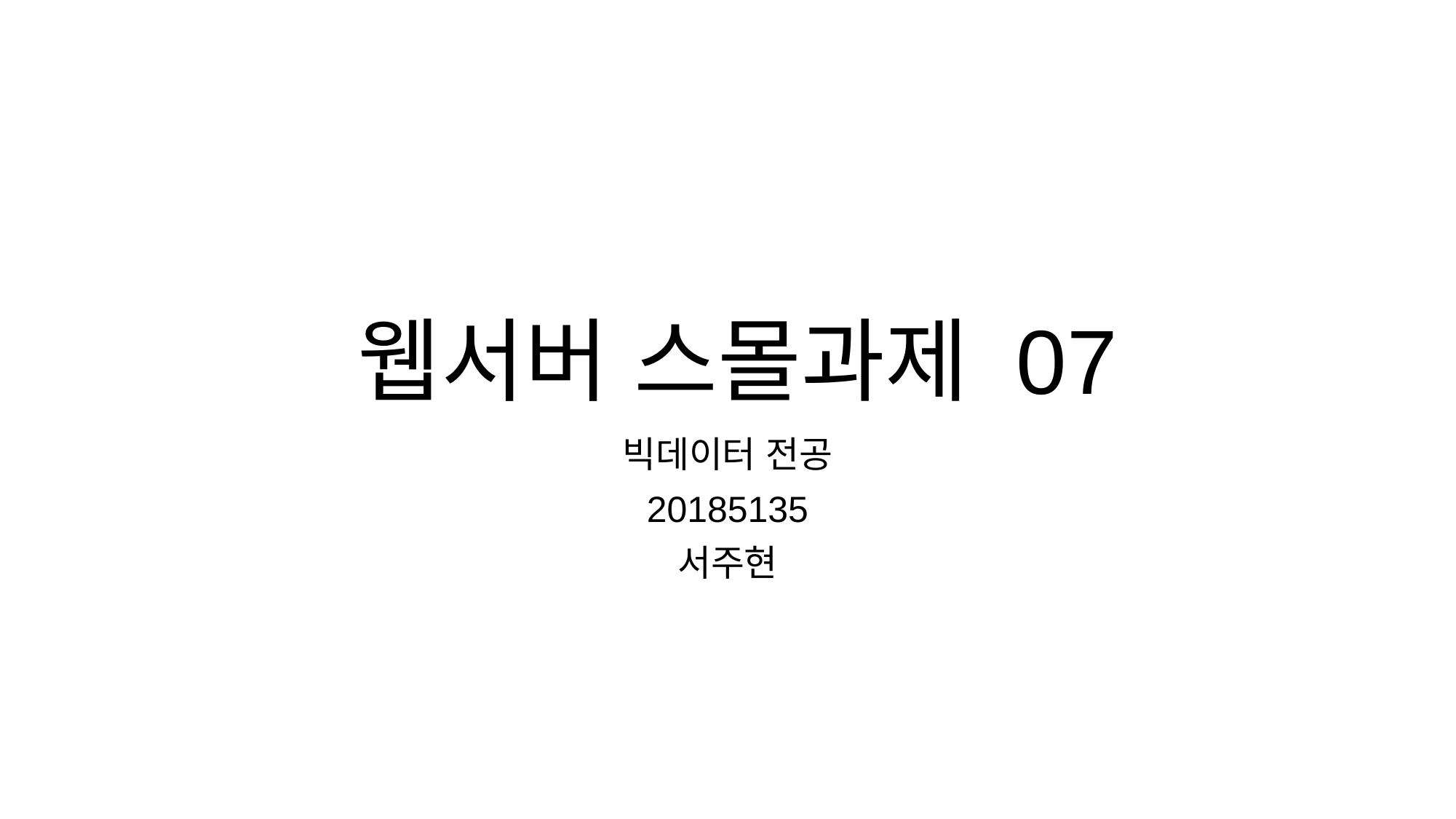

# 웹서버 스몰과제 07
빅데이터 전공
20185135
서주현